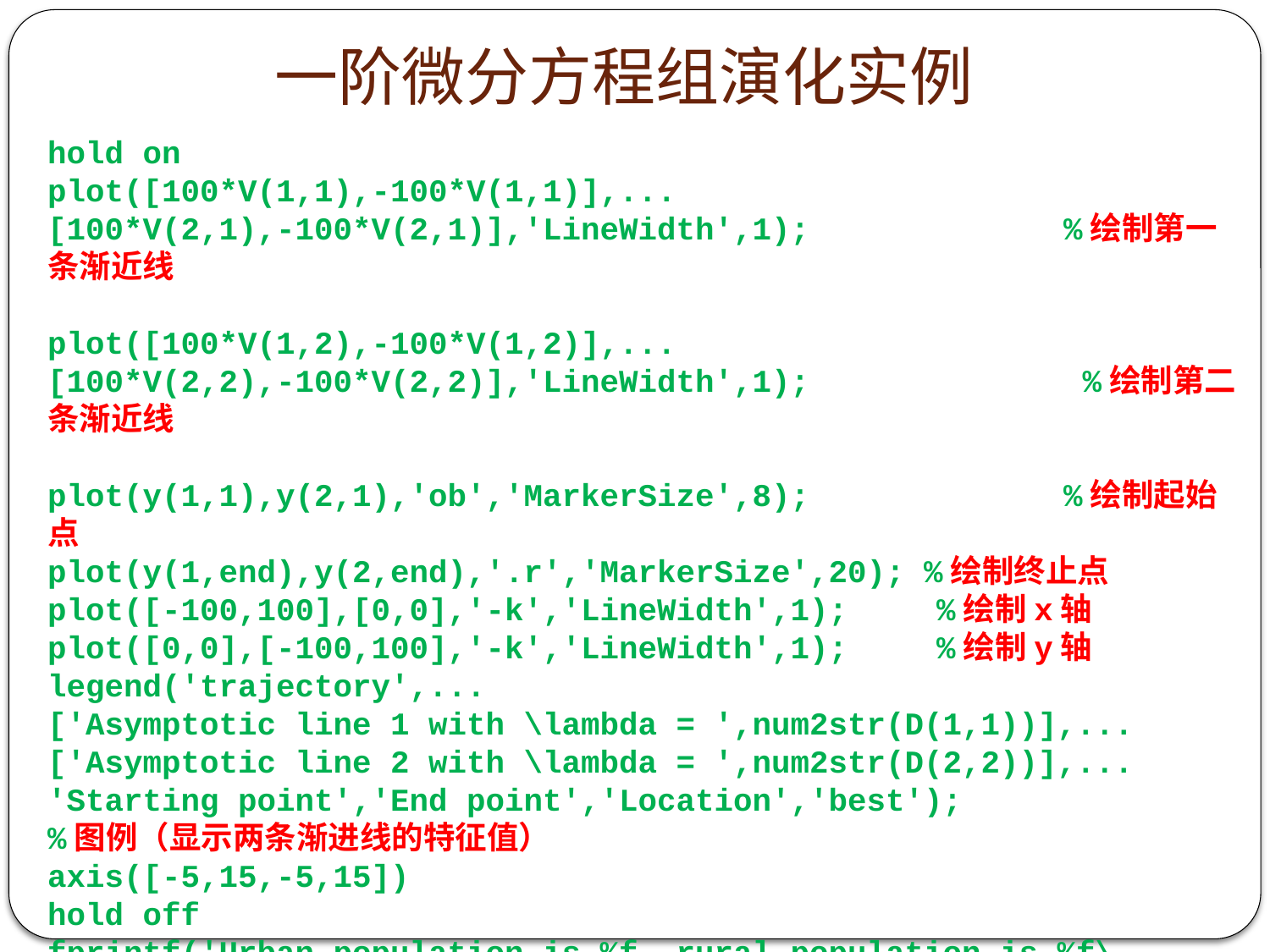

# 一阶微分方程组演化实例
hold on
plot([100*V(1,1),-100*V(1,1)],...
[100*V(2,1),-100*V(2,1)],'LineWidth',1);		%绘制第一条渐近线

plot([100*V(1,2),-100*V(1,2)],...
[100*V(2,2),-100*V(2,2)],'LineWidth',1);		 %绘制第二条渐近线

plot(y(1,1),y(2,1),'ob','MarkerSize',8);		%绘制起始点
plot(y(1,end),y(2,end),'.r','MarkerSize',20); %绘制终止点
plot([-100,100],[0,0],'-k','LineWidth',1);	%绘制x轴
plot([0,0],[-100,100],'-k','LineWidth',1);	%绘制y轴
legend('trajectory',...
['Asymptotic line 1 with \lambda = ',num2str(D(1,1))],...
['Asymptotic line 2 with \lambda = ',num2str(D(2,2))],...
'Starting point','End point','Location','best');
%图例（显示两条渐进线的特征值）
axis([-5,15,-5,15])
hold off
fprintf('Urban population is %f, rural population is %f\n',y(1,end),y(2,end));
Urban population is 10.500000, rural population is 3.500000